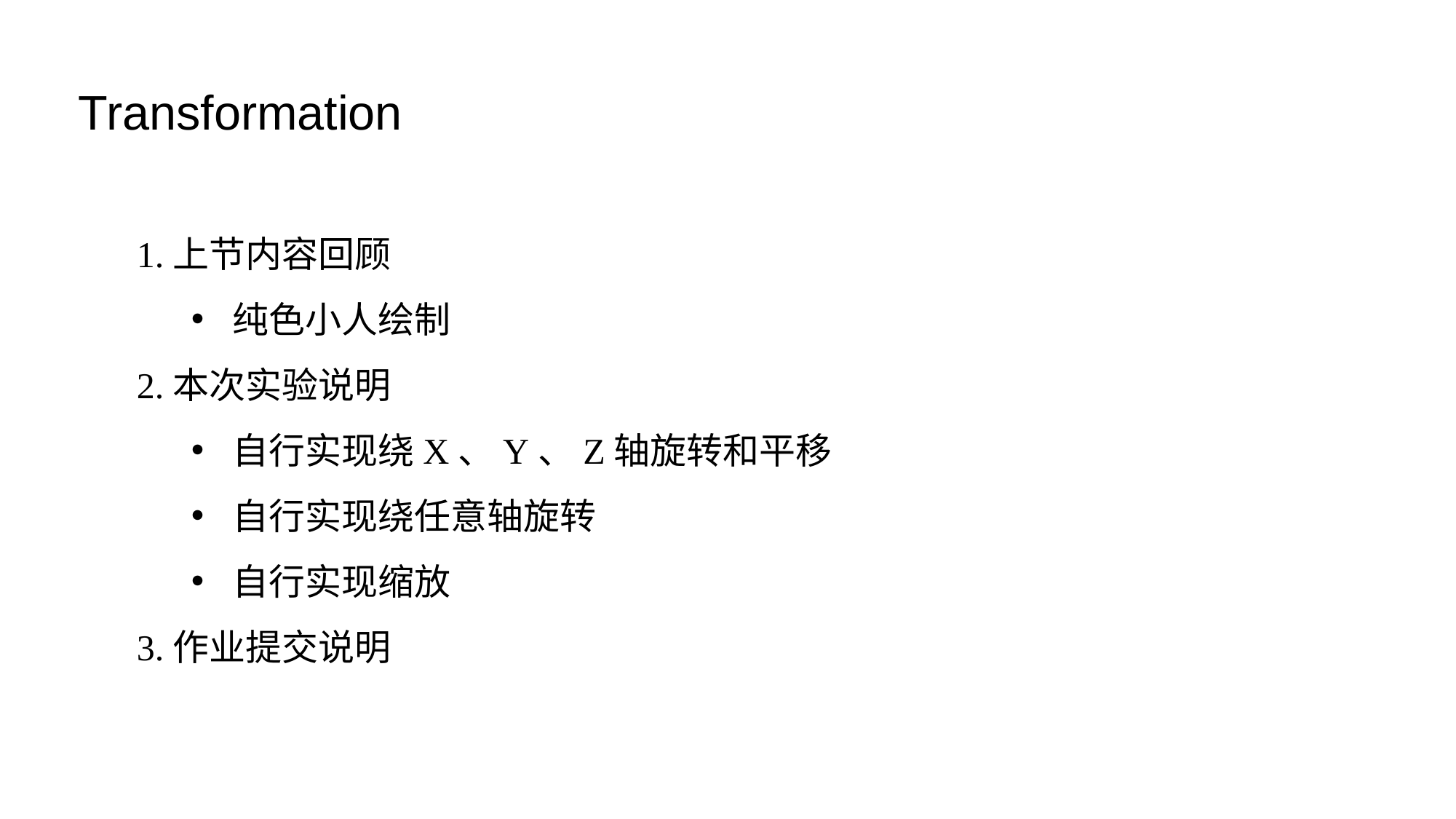

Transformation
1.上节内容回顾
纯色小人绘制
2.本次实验说明
自行实现绕X、Y、Z轴旋转和平移
自行实现绕任意轴旋转
自行实现缩放
3.作业提交说明